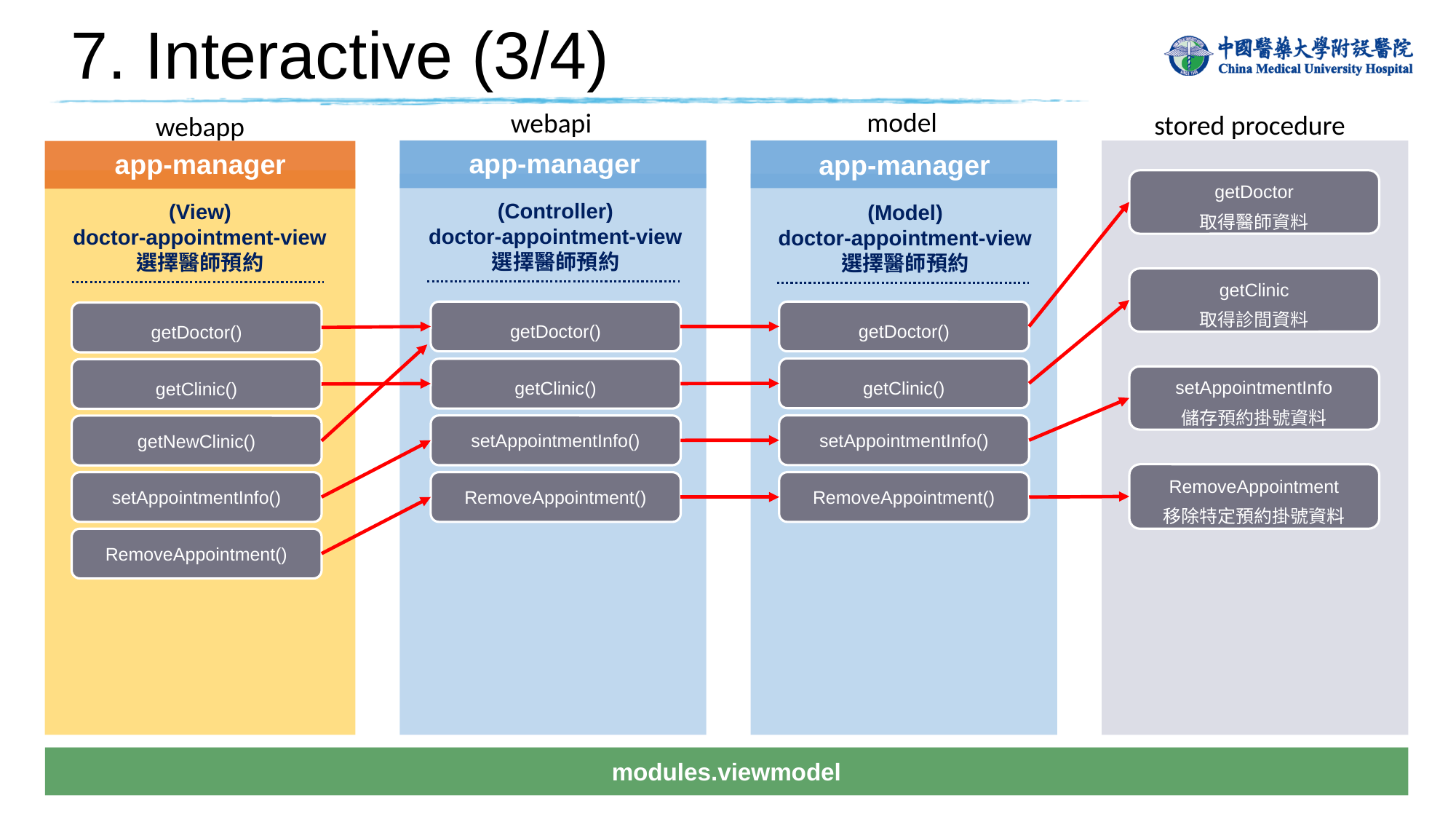

# 7. Interactive (3/4)
model
webapi
stored procedure
webapp

app-manager
app-manager
app-manager

getDoctor
取得醫師資料

(Controller)
doctor-appointment-view
選擇醫師預約
(View)
doctor-appointment-view
選擇醫師預約
(Model)
doctor-appointment-view
選擇醫師預約
getClinic
取得診間資料
getDoctor()
getDoctor()
getDoctor()
getClinic()
getClinic()
getClinic()
setAppointmentInfo
儲存預約掛號資料
setAppointmentInfo()
setAppointmentInfo()
getNewClinic()
RemoveAppointment
移除特定預約掛號資料
setAppointmentInfo()
RemoveAppointment()
RemoveAppointment()
RemoveAppointment()
modules.viewmodel